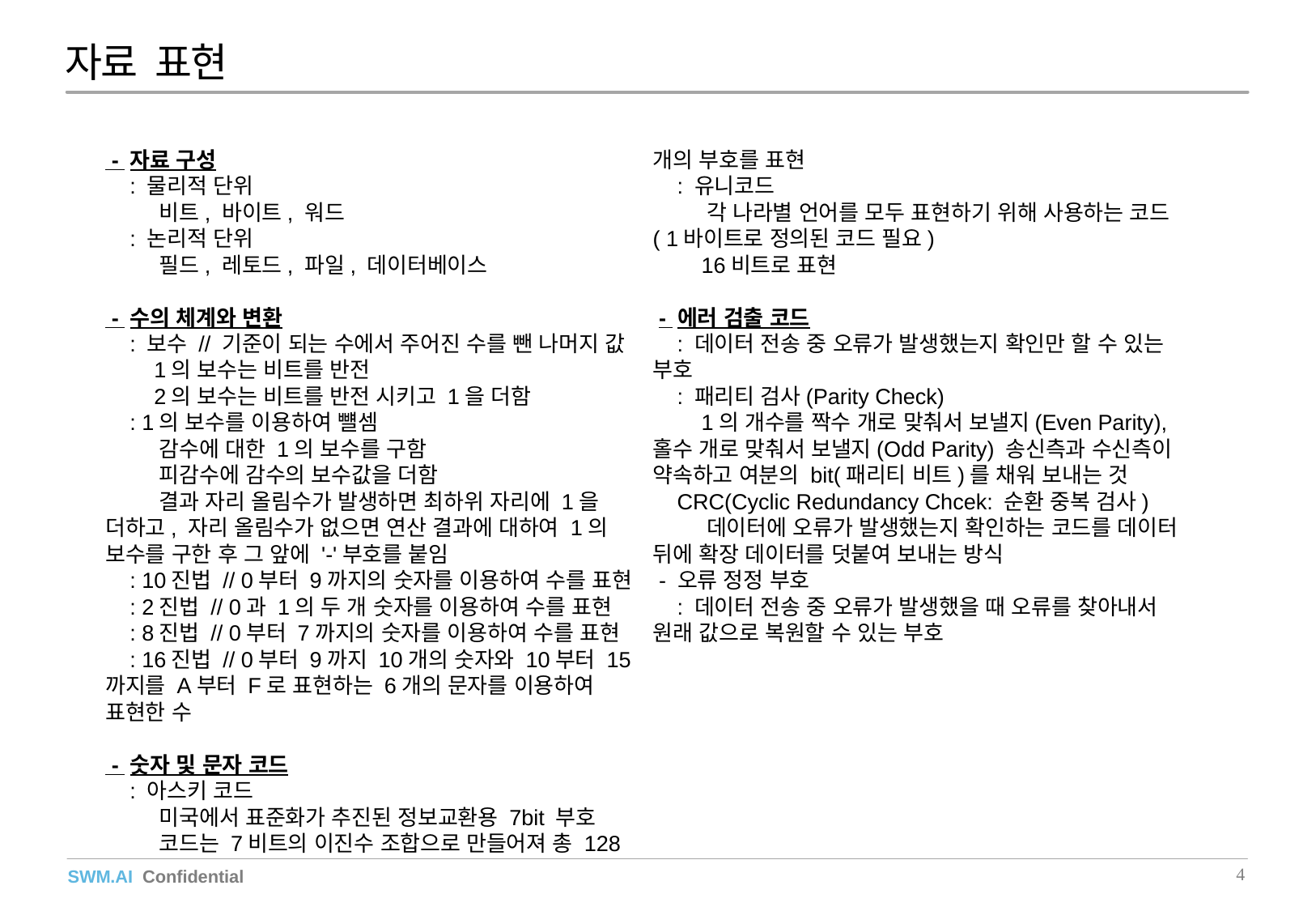

자료  표현
 - 자료 구성
    : 물리적 단위
        비트, 바이트, 워드
    : 논리적 단위
        필드, 레토드, 파일, 데이터베이스
 - 수의 체계와 변환
    : 보수 // 기준이 되는 수에서 주어진 수를 뺀 나머지 값
        1의 보수는 비트를 반전
        2의 보수는 비트를 반전 시키고 1을 더함
    : 1의 보수를 이용하여 뺼셈
        감수에 대한 1의 보수를 구함
        피감수에 감수의 보수값을 더함
        결과 자리 올림수가 발생하면 최하위 자리에 1을 더하고, 자리 올림수가 없으면 연산 결과에 대하여 1의 보수를 구한 후 그 앞에 '-'부호를 붙임
    : 10진법 // 0부터 9까지의 숫자를 이용하여 수를 표현
    : 2진법 // 0과 1의 두 개 숫자를 이용하여 수를 표현
    : 8진법 // 0부터 7까지의 숫자를 이용하여 수를 표현
    : 16진법 // 0부터 9까지 10개의 숫자와 10부터 15까지를 A부터 F로 표현하는 6개의 문자를 이용하여 표현한 수
 - 숫자 및 문자 코드
    : 아스키 코드
        미국에서 표준화가 추진된 정보교환용 7bit 부호
        코드는 7비트의 이진수 조합으로 만들어져 총 128개의 부호를 표현
    : 유니코드
        각 나라별 언어를 모두 표현하기 위해 사용하는 코드( 1바이트로 정의된 코드 필요)
        16비트로 표현

 - 에러 검출 코드
    : 데이터 전송 중 오류가 발생했는지 확인만 할 수 있는 부호
    : 패리티 검사(Parity Check)
        1의 개수를 짝수 개로 맞춰서 보낼지(Even Parity), 홀수 개로 맞춰서 보낼지(Odd Parity) 송신측과 수신측이 약속하고 여분의 bit(패리티 비트)를 채워 보내는 것
    CRC(Cyclic Redundancy Chcek: 순환 중복 검사)
        데이터에 오류가 발생했는지 확인하는 코드를 데이터 뒤에 확장 데이터를 덧붙여 보내는 방식
 - 오류 정정 부호
    : 데이터 전송 중 오류가 발생했을 때 오류를 찾아내서 원래 값으로 복원할 수 있는 부호

4